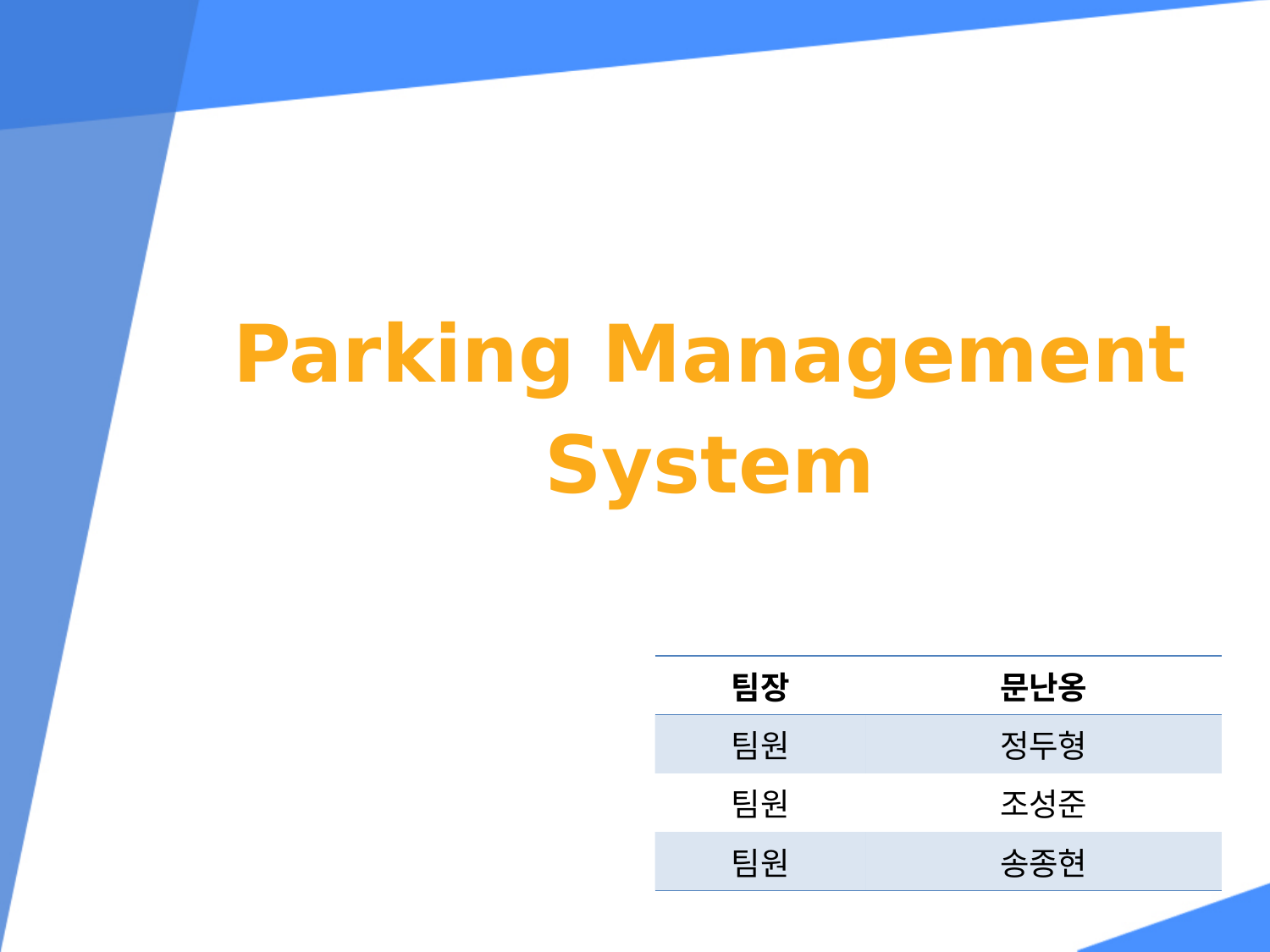

Parking Management
System
| 팀장 | 문난옹 |
| --- | --- |
| 팀원 | 정두형 |
| 팀원 | 조성준 |
| 팀원 | 송종현 |